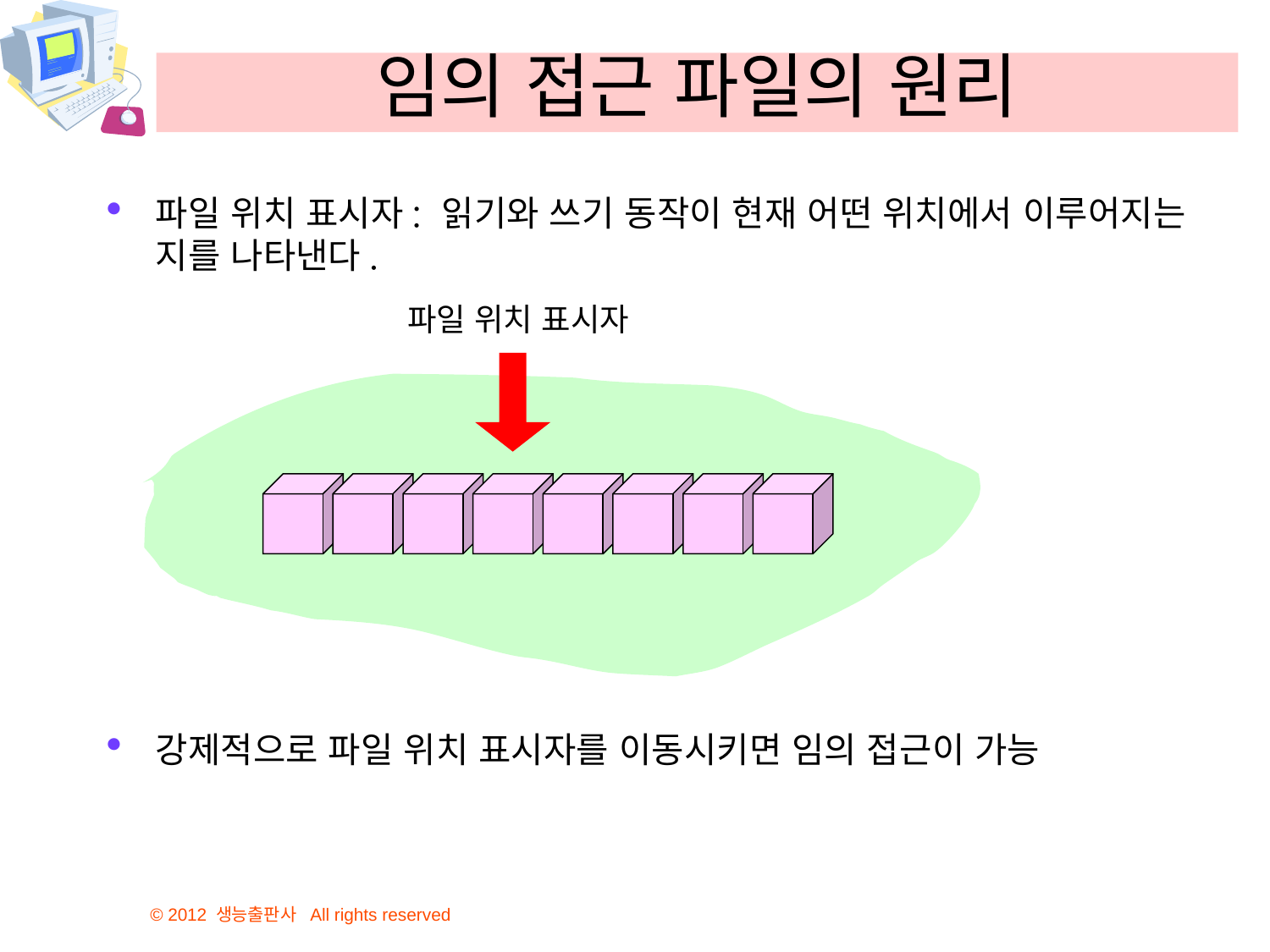

# 임의 접근 파일의 원리
파일 위치 표시자: 읽기와 쓰기 동작이 현재 어떤 위치에서 이루어지는 지를 나타낸다.

강제적으로 파일 위치 표시자를 이동시키면 임의 접근이 가능
파일 위치 표시자